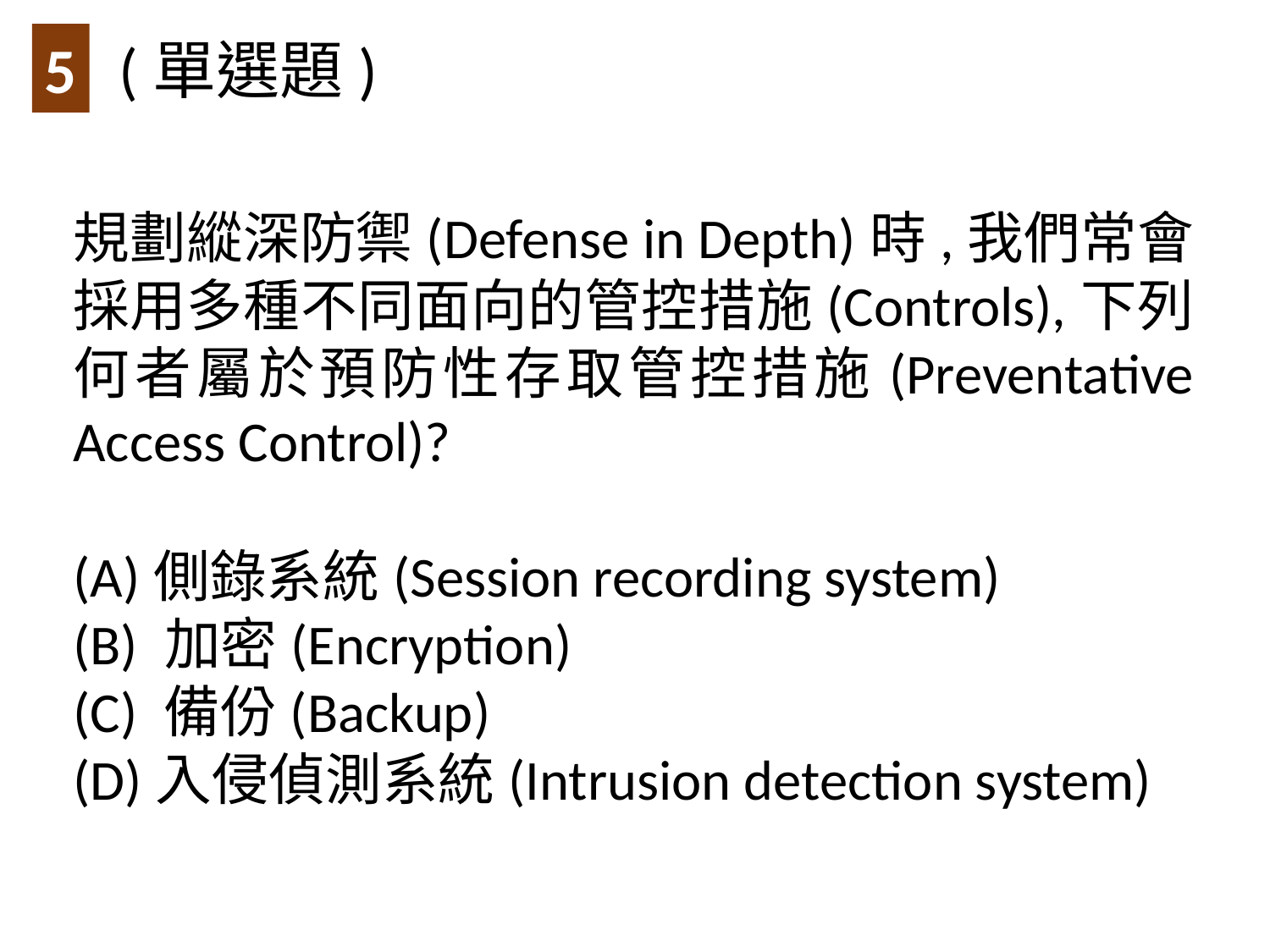

(單選題)
5
規劃縱深防禦(Defense in Depth)時,我們常會採用多種不同面向的管控措施(Controls),下列何者屬於預防性存取管控措施(Preventative Access Control)?

(A)側錄系統(Session recording system)
(B) 加密(Encryption)
(C) 備份(Backup)
(D)入侵偵測系統(Intrusion detection system)